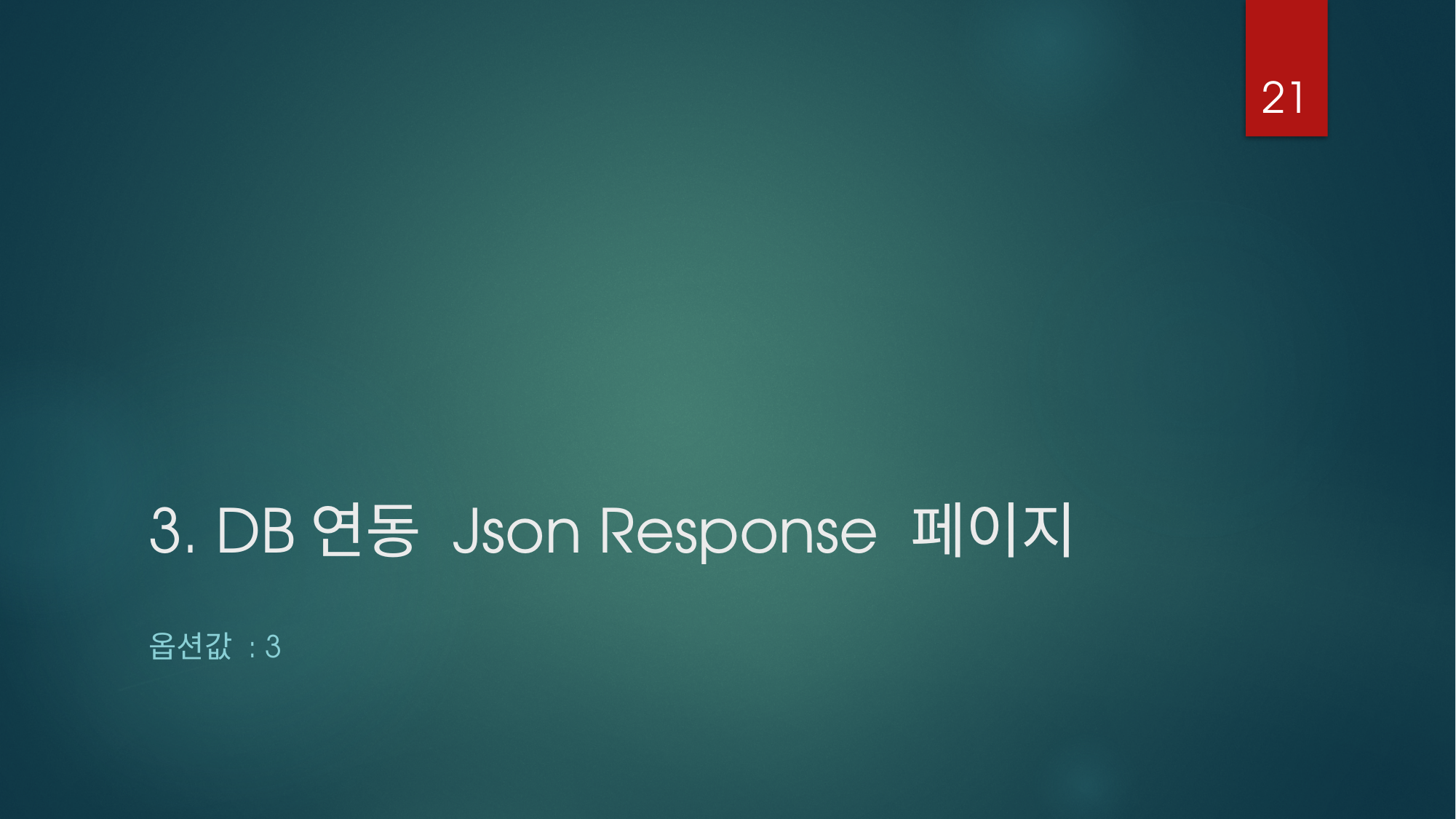

21
# 3. DB연동 Json Response 페이지

옵션값 : 3